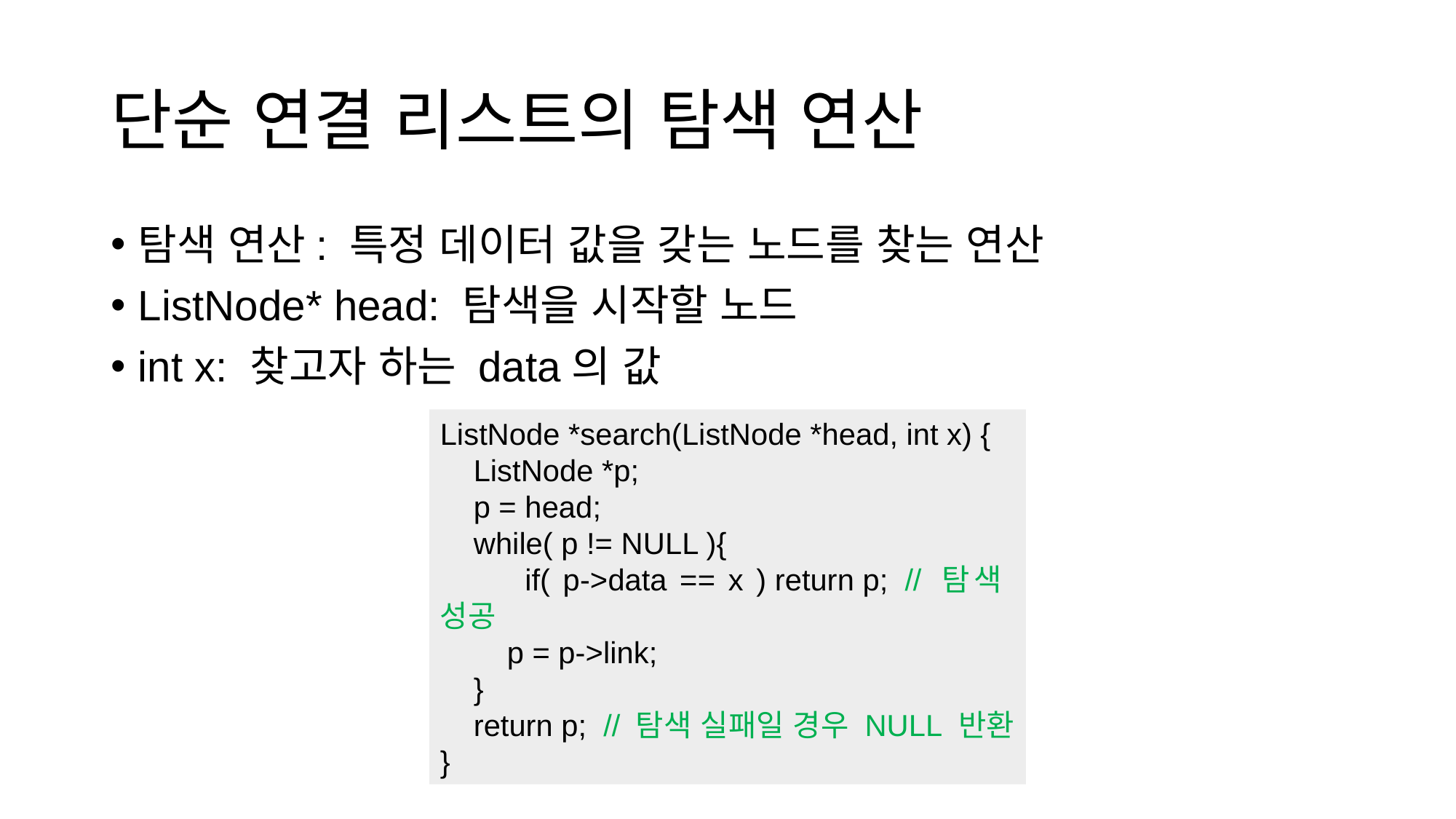

# 단순 연결 리스트의 탐색 연산
탐색 연산: 특정 데이터 값을 갖는 노드를 찾는 연산
ListNode* head: 탐색을 시작할 노드
int x: 찾고자 하는 data의 값
ListNode *search(ListNode *head, int x) {
    ListNode *p;
    p = head;
    while( p != NULL ){
        if( p->data == x ) return p;  // 탐색 성공
        p = p->link;
    }
    return p;  // 탐색 실패일 경우 NULL 반환
}